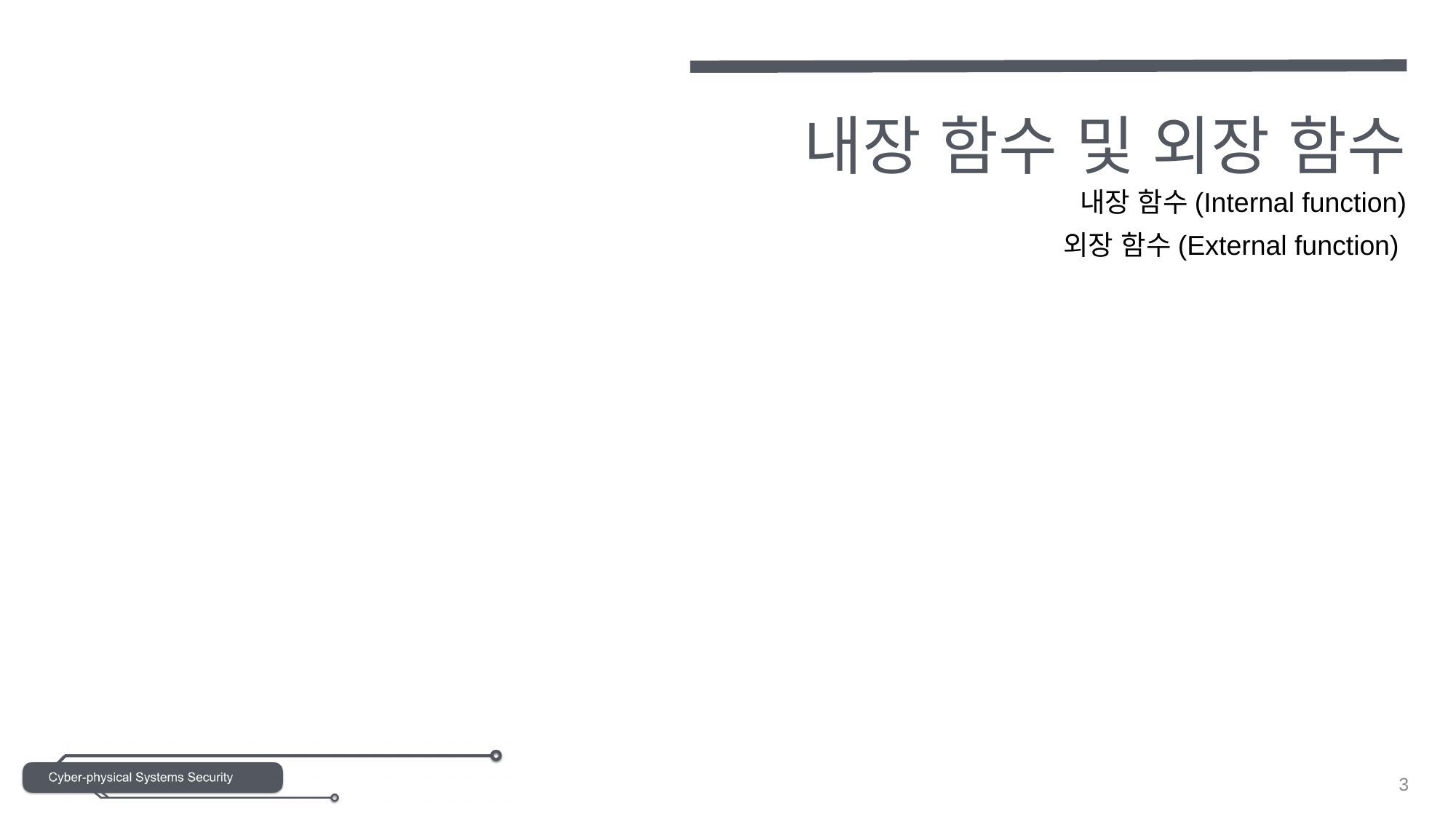

# 내장 함수 및 외장 함수
내장 함수(Internal function)
외장 함수(External function)
3